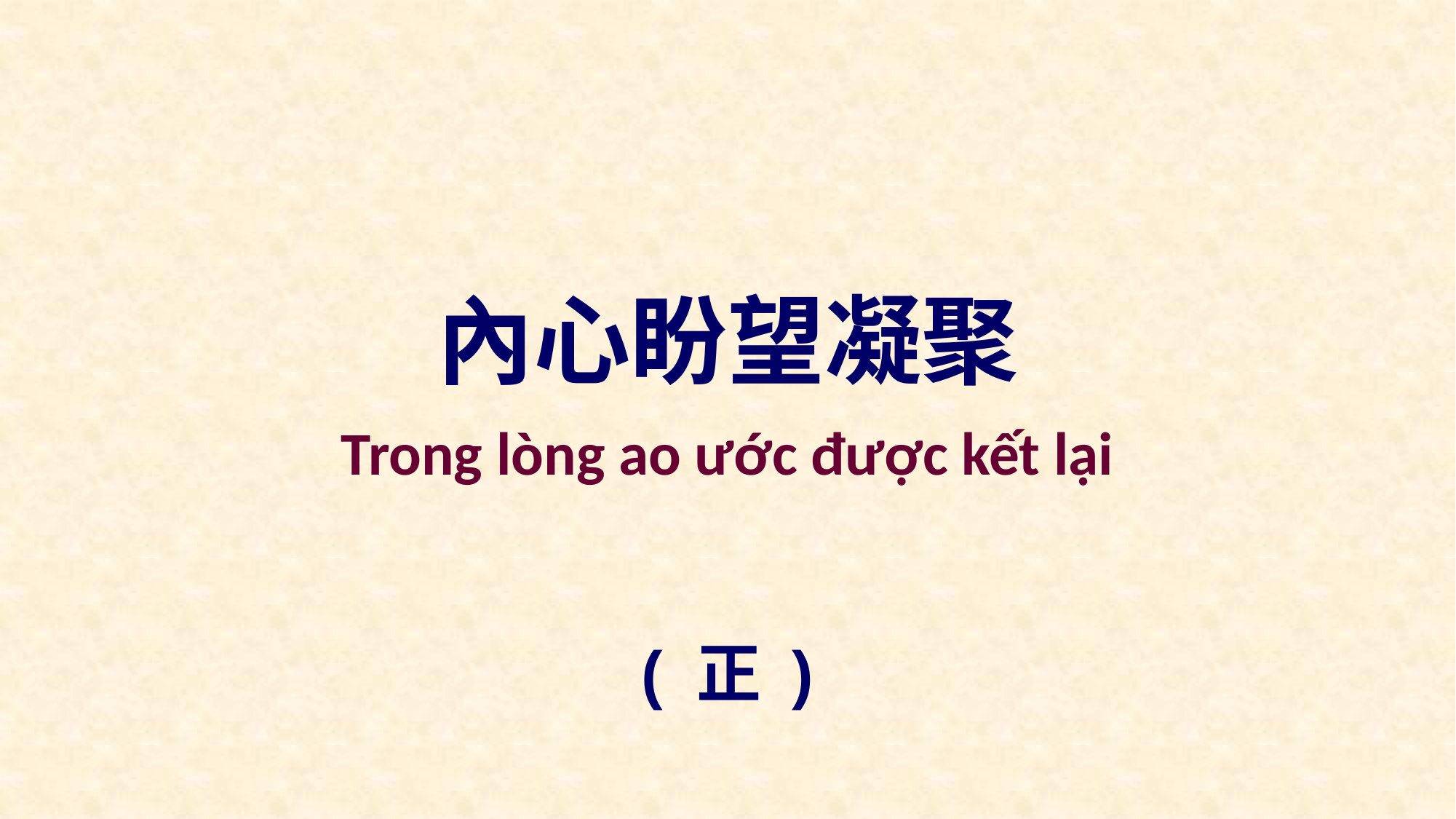

內心盼望凝聚
Trong lòng ao ước được kết lại
( 正 )